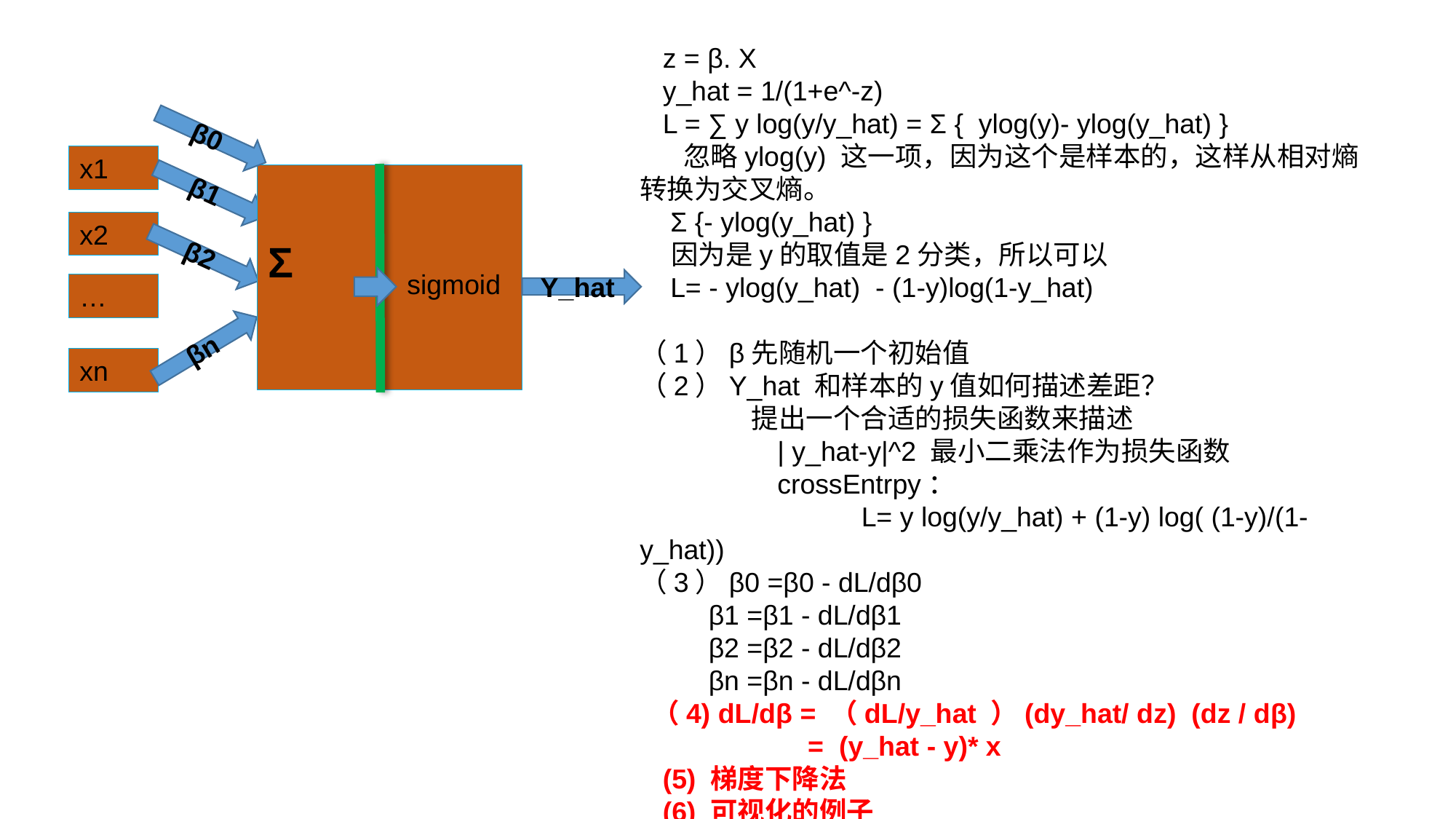

z = β. X
   y_hat = 1/(1+e^-z)
   L = ∑ y log(y/y_hat) = Σ {  ylog(y)- ylog(y_hat) }
      忽略ylog(y) 这一项，因为这个是样本的，这样从相对熵转换为交叉熵。
    Σ {- ylog(y_hat) }
    因为是y的取值是2分类，所以可以
    L= - ylog(y_hat)  - (1-y)log(1-y_hat)

（1）β先随机一个初始值
（2）Y_hat 和样本的y值如何描述差距？
                 提出一个合适的损失函数来描述
                  | y_hat-y|^2 最小二乘法作为损失函数
                  crossEntrpy：
                             L= y log(y/y_hat) + (1-y) log( (1-y)/(1-y_hat))
（3）β0 =β0 - dL/dβ0
         β1 =β1 - dL/dβ1
         β2 =β2 - dL/dβ2
         βn =βn - dL/dβn
 （4) dL/dβ = （dL/y_hat ）(dy_hat/ dz)  (dz / dβ)
                      =  (y_hat - y)* x
   (5) 梯度下降法
   (6) 可视化的例子

β0
x1

Σ

β1
x2
β2
sigmoid

Y_hat
…
βn
xn